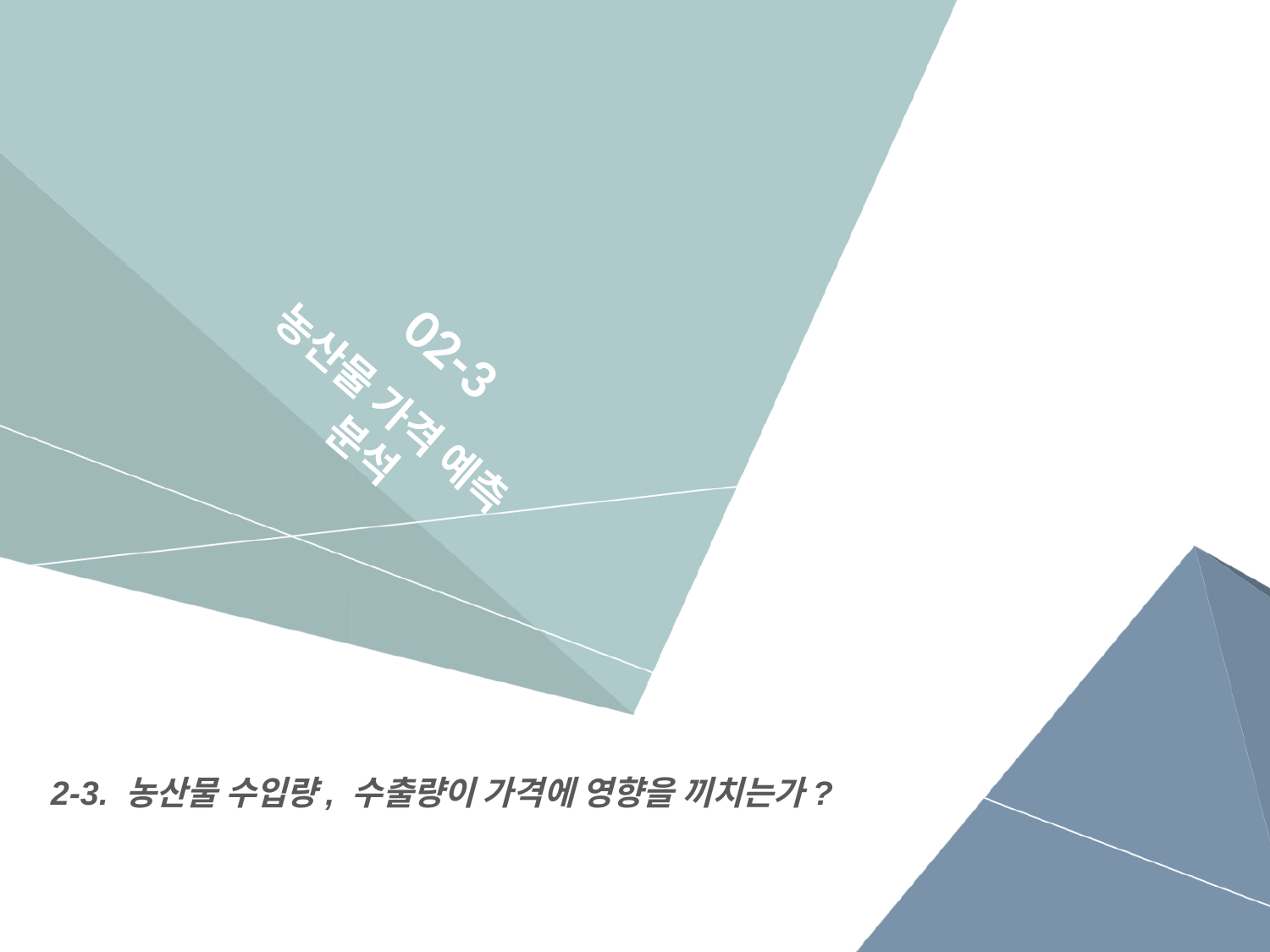

02-3
농산물 가격 예측
분석
2-3. 농산물 수입량, 수출량이 가격에 영향을 끼치는가?
29